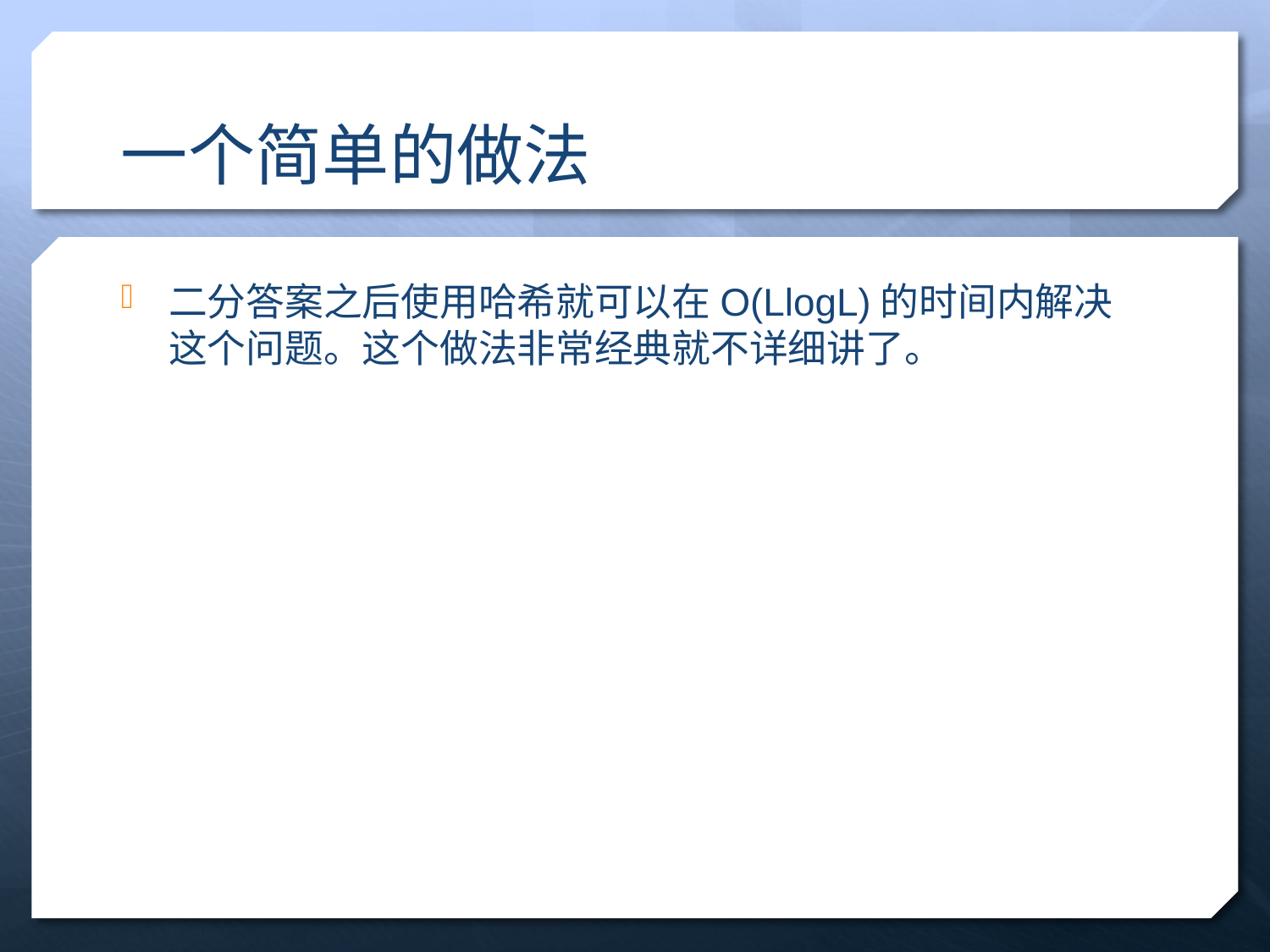

# 一个简单的做法
二分答案之后使用哈希就可以在O(LlogL)的时间内解决这个问题。这个做法非常经典就不详细讲了。